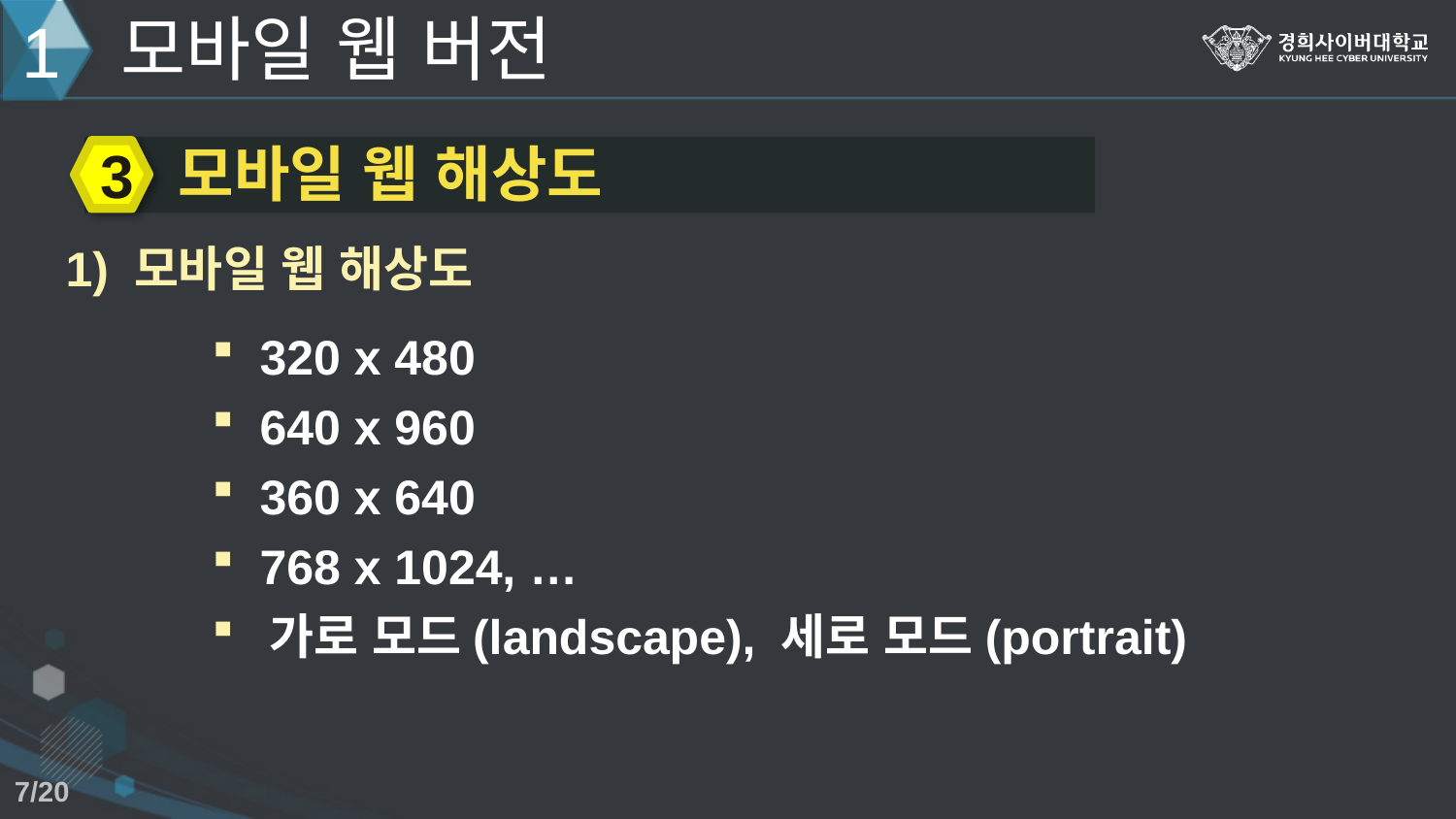

모바일 웹 버전
1
모바일 웹 해상도

3
1) 모바일 웹 해상도
 320 x 480
 640 x 960
 360 x 640
 768 x 1024, …
 가로 모드(landscape), 세로 모드(portrait)